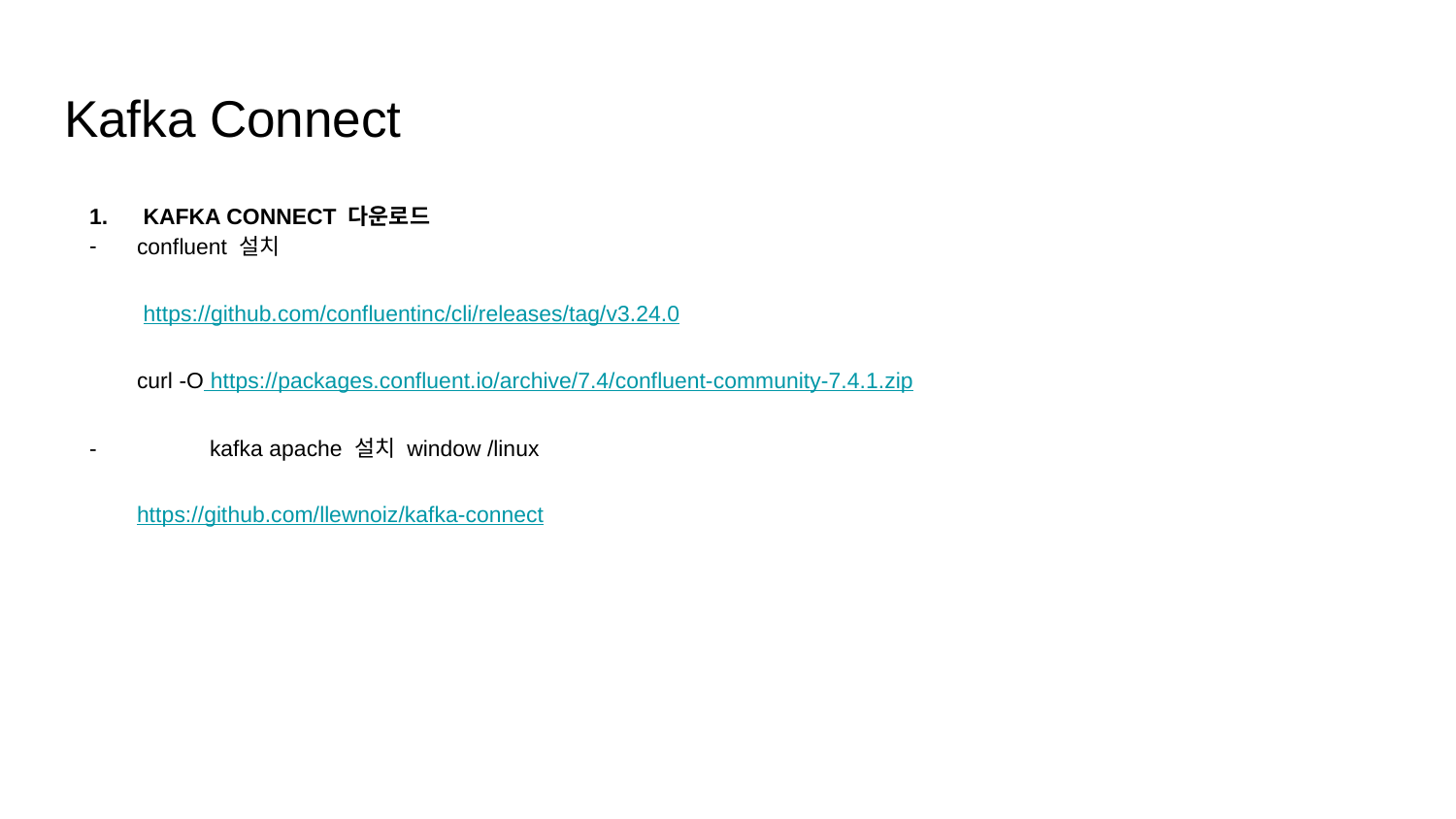

# Kafka Connect
 KAFKA CONNECT 다운로드
confluent 설치
 https://github.com/confluentinc/cli/releases/tag/v3.24.0
curl -O https://packages.confluent.io/archive/7.4/confluent-community-7.4.1.zip
    -	kafka apache 설치 window /linux
https://github.com/llewnoiz/kafka-connect